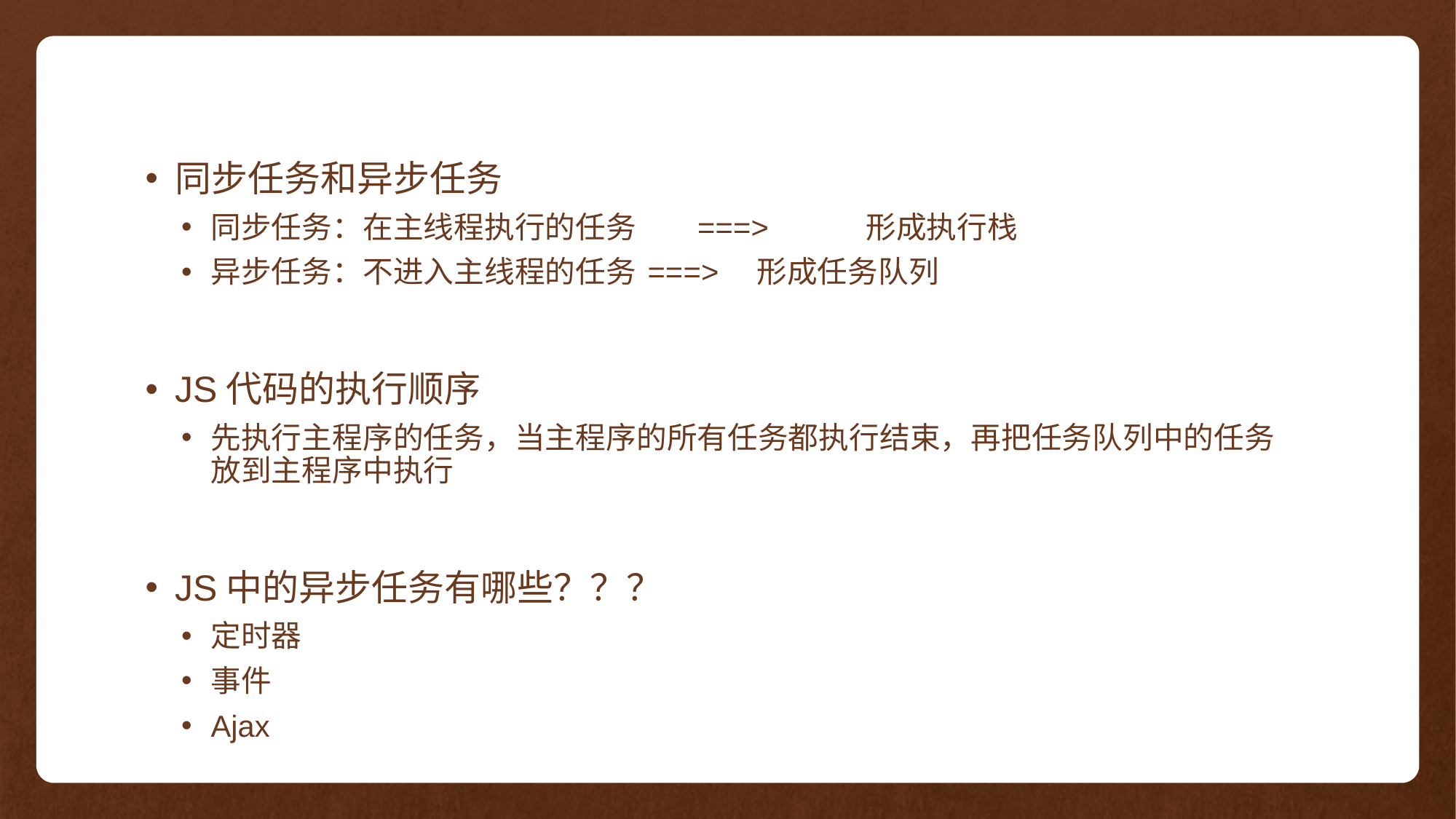

同步任务和异步任务
同步任务：在主线程执行的任务        ===>	形成执行栈
异步任务：不进入主线程的任务	===>	形成任务队列

JS代码的执行顺序
先执行主程序的任务，当主程序的所有任务都执行结束，再把任务队列中的任务放到主程序中执行

JS中的异步任务有哪些？？？
定时器
事件
Ajax